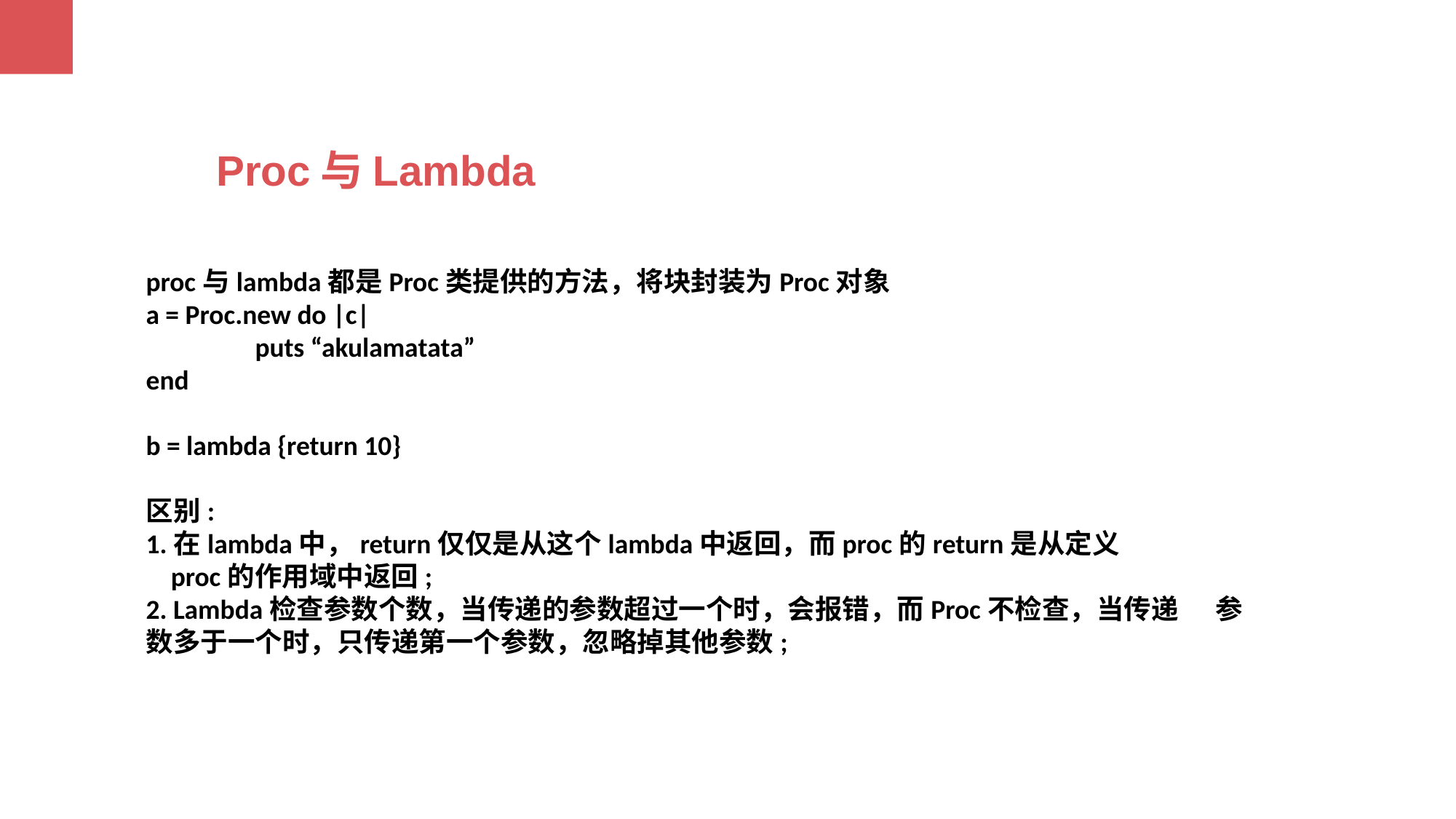

Proc与Lambda
proc与lambda都是Proc类提供的方法，将块封装为Proc对象
a = Proc.new do |c|
	puts “akulamatata”
end

b = lambda {return 10}

区别:
1.在lambda中，return仅仅是从这个lambda中返回，而proc的return是从定义
    proc的作用域中返回;
2. Lambda检查参数个数，当传递的参数超过一个时，会报错，而Proc不检查，当传递      参数多于一个时，只传递第一个参数，忽略掉其他参数;